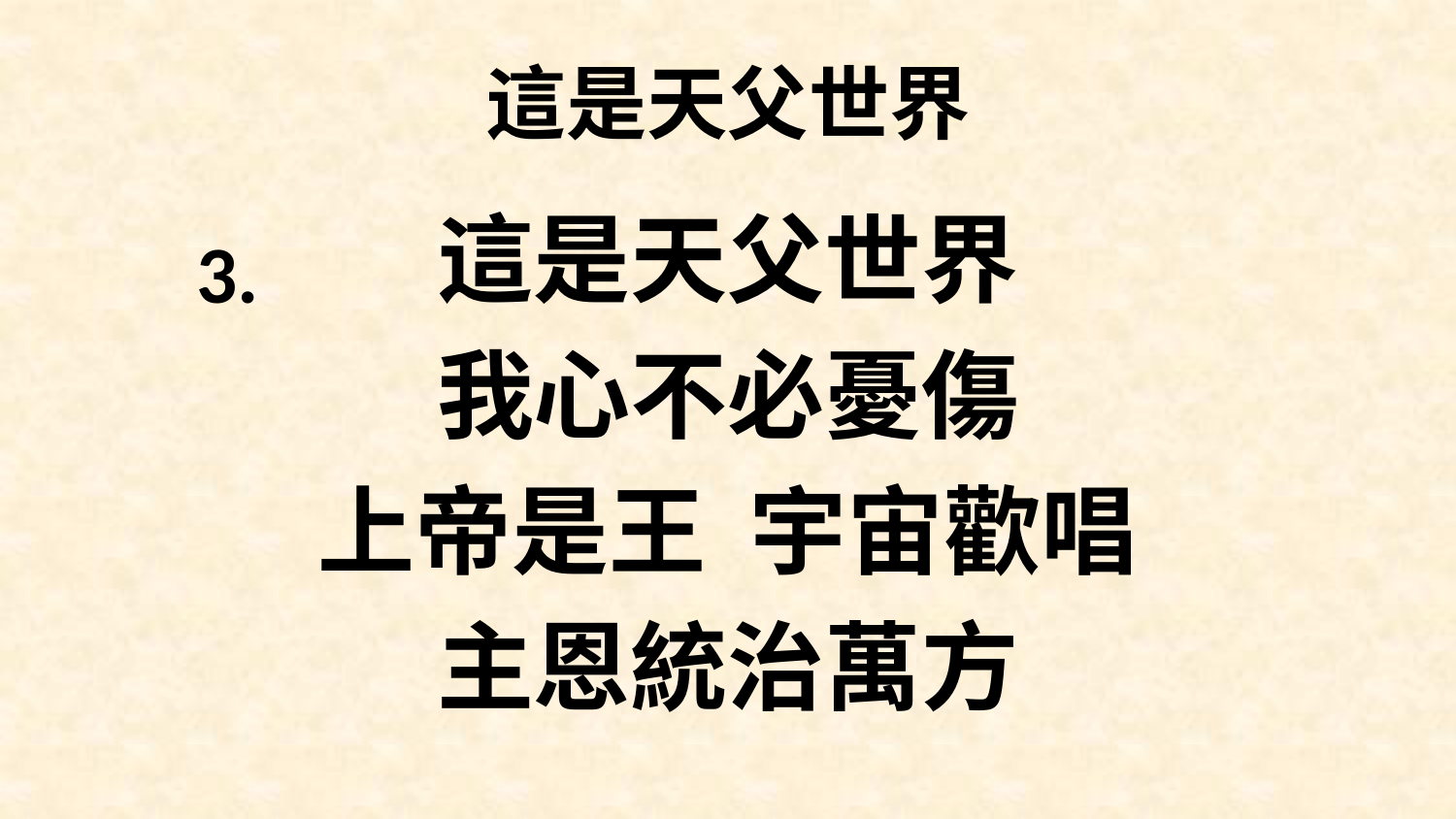

# 這是天父世界
這是天父世界
我心不必憂傷
上帝是王  宇宙歡唱
主恩統治萬方
3.